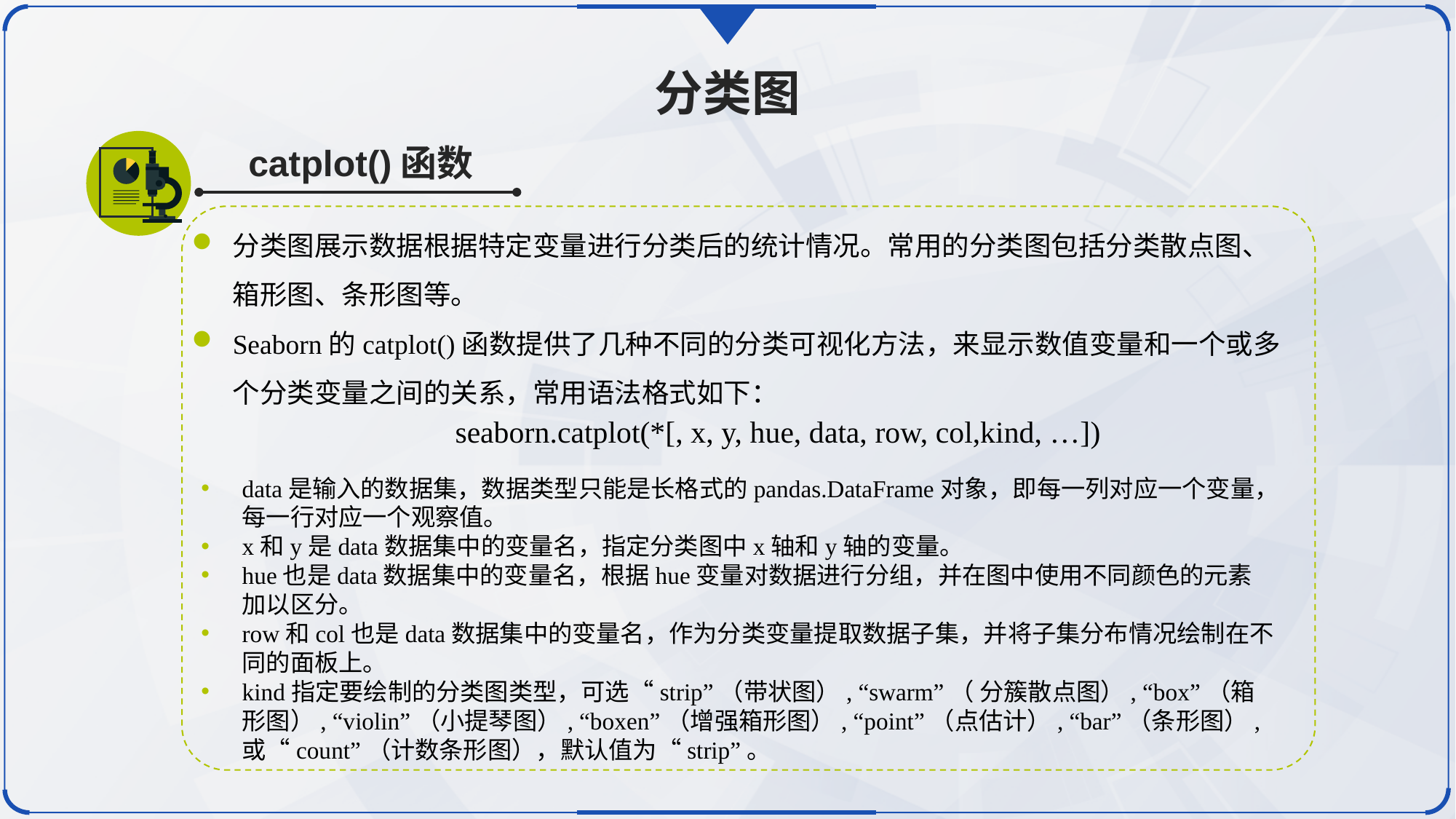

分类图

catplot()函数

分类图展示数据根据特定变量进行分类后的统计情况。常用的分类图包括分类散点图、箱形图、条形图等。
Seaborn的catplot()函数提供了几种不同的分类可视化方法，来显示数值变量和一个或多个分类变量之间的关系，常用语法格式如下：
seaborn.catplot(*[, x, y, hue, data, row, col,kind, …])
data是输入的数据集，数据类型只能是长格式的pandas.DataFrame对象，即每一列对应一个变量，每一行对应一个观察值。
x和y是data数据集中的变量名，指定分类图中x轴和y轴的变量。
hue也是data数据集中的变量名，根据hue变量对数据进行分组，并在图中使用不同颜色的元素加以区分。
row和col也是data数据集中的变量名，作为分类变量提取数据子集，并将子集分布情况绘制在不同的面板上。
kind指定要绘制的分类图类型，可选“strip”（带状图）, “swarm”（ 分簇散点图）, “box”（箱形图）, “violin”（小提琴图）, “boxen”（增强箱形图）, “point”（点估计）, “bar”（条形图）, 或“count”（计数条形图），默认值为“strip”。